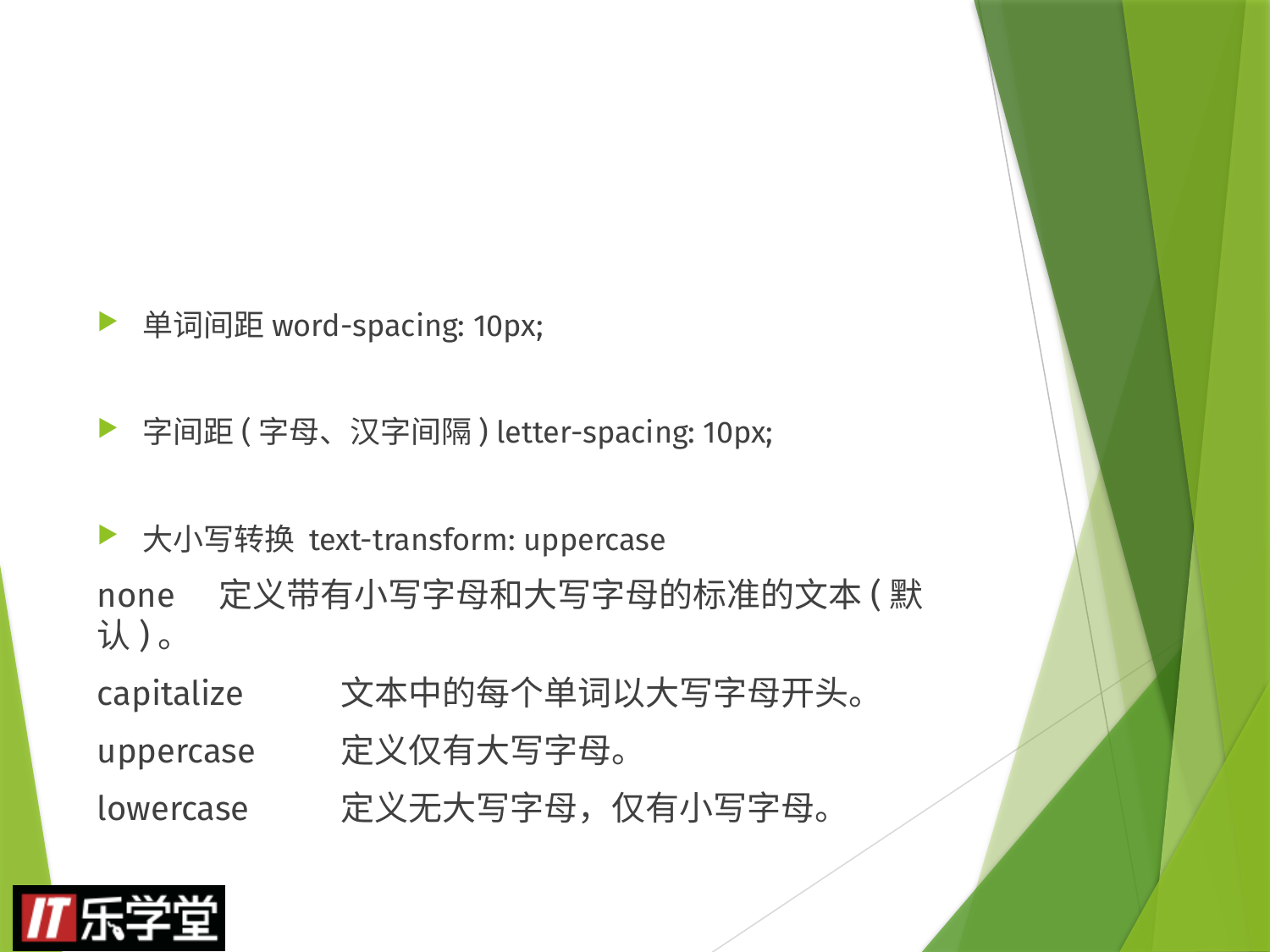

#
单词间距word-spacing: 10px;

字间距(字母、汉字间隔) letter-spacing: 10px;

大小写转换 text-transform: uppercase
none	定义带有小写字母和大写字母的标准的文本(默认)。
capitalize	文本中的每个单词以大写字母开头。
uppercase	定义仅有大写字母。
lowercase	定义无大写字母，仅有小写字母。